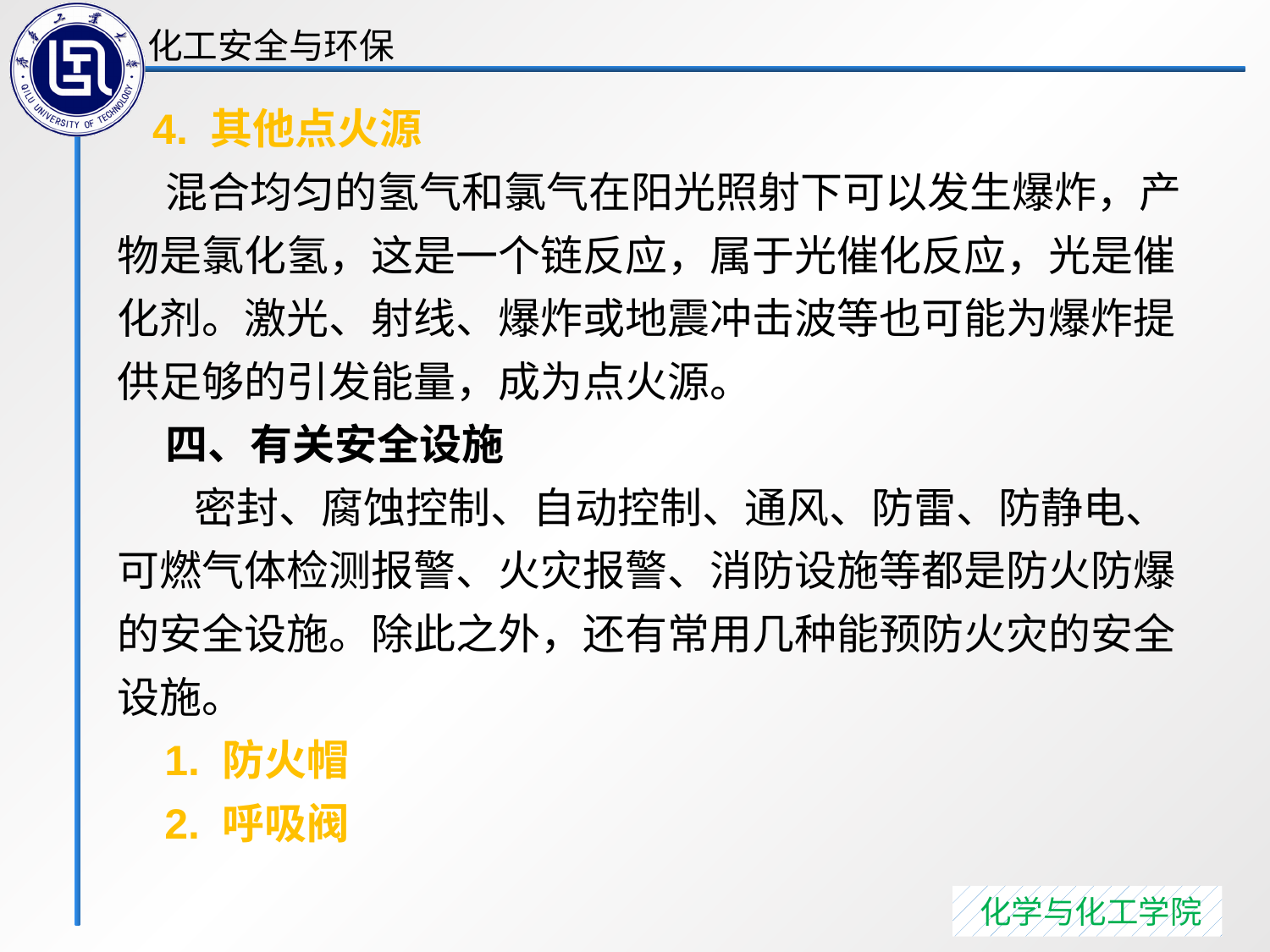

4. 其他点火源
    混合均匀的氢气和氯气在阳光照射下可以发生爆炸，产物是氯化氢，这是一个链反应，属于光催化反应，光是催化剂。激光、射线、爆炸或地震冲击波等也可能为爆炸提供足够的引发能量，成为点火源。
    四、有关安全设施
       密封、腐蚀控制、自动控制、通风、防雷、防静电、可燃气体检测报警、火灾报警、消防设施等都是防火防爆的安全设施。除此之外，还有常用几种能预防火灾的安全设施。
    1. 防火帽
    2. 呼吸阀